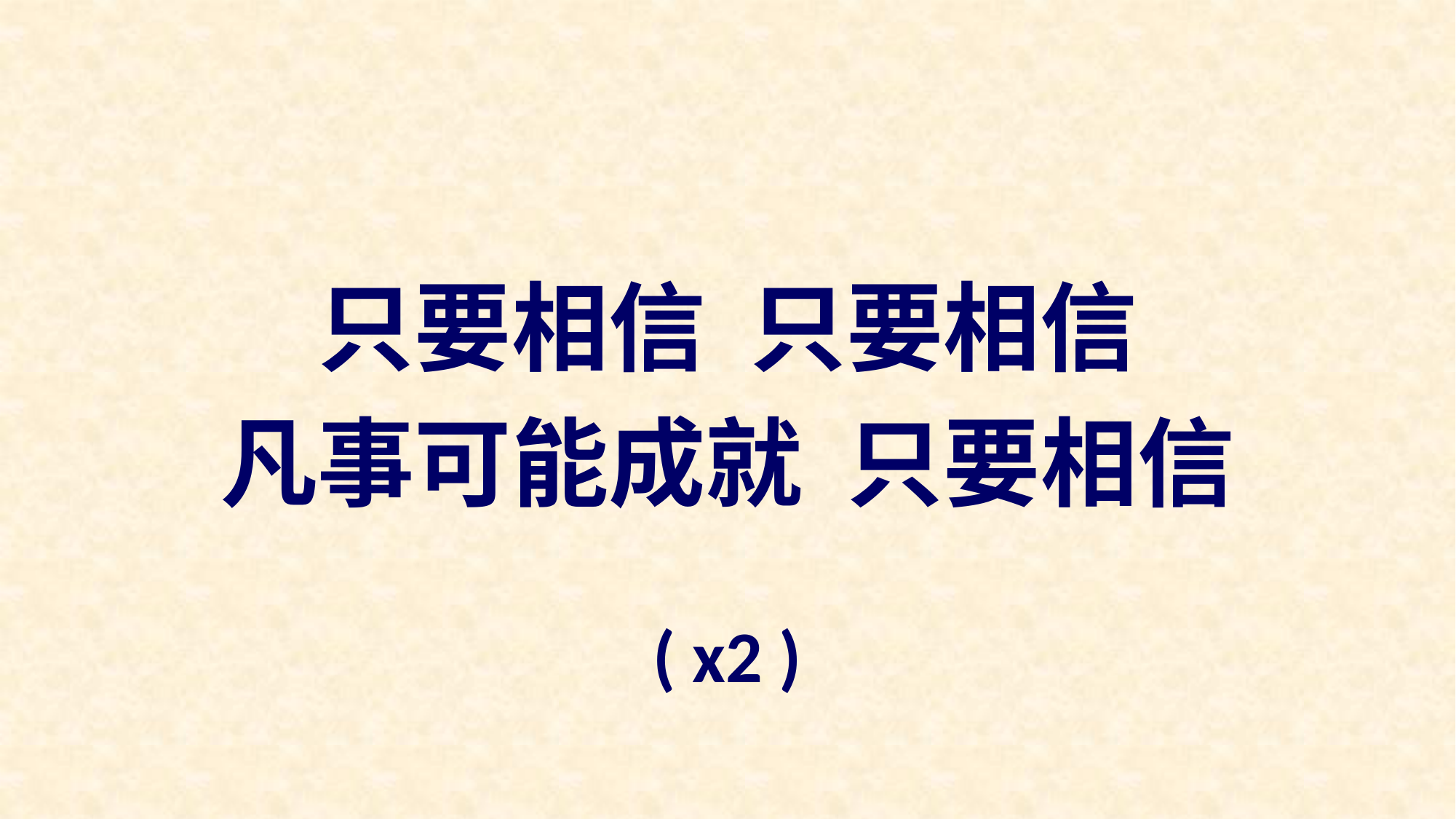

只要相信  只要相信
凡事可能成就  只要相信
( x2 )